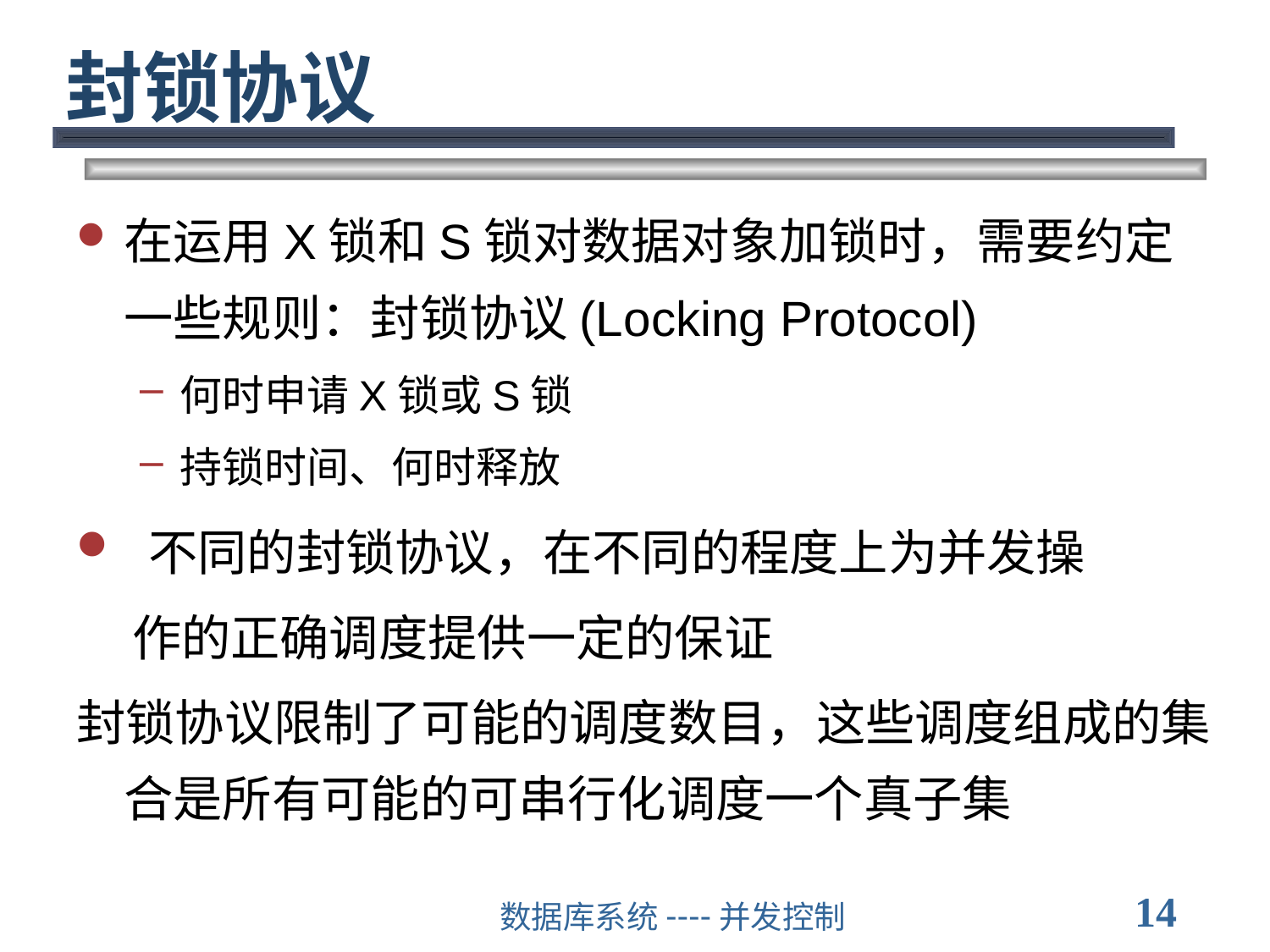

# 封锁协议
在运用X锁和S锁对数据对象加锁时，需要约定一些规则：封锁协议(Locking Protocol)
何时申请X锁或S锁
持锁时间、何时释放
 不同的封锁协议，在不同的程度上为并发操
    作的正确调度提供一定的保证
封锁协议限制了可能的调度数目，这些调度组成的集合是所有可能的可串行化调度一个真子集

14
数据库系统----并发控制